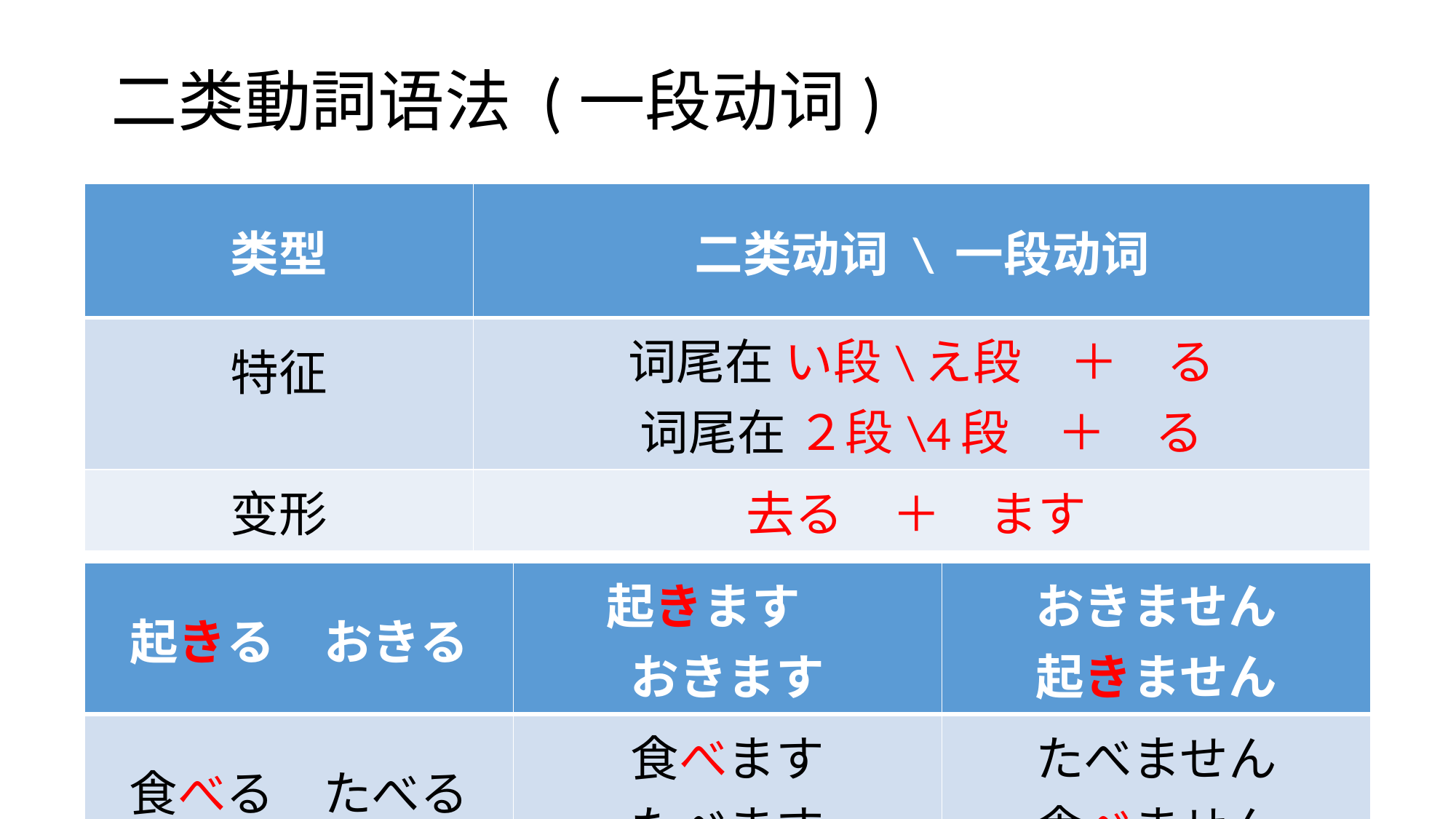

# 二类動詞语法 (一段动词)
| 类型 | 二类动词 \ 一段动词 |
| --- | --- |
| 特征 | 词尾在 い段\え段　＋　る 词尾在 ２段\4段　＋　る |
| 变形 | 去る　＋　ます |
| 起きる　おきる | 起きます　 おきます | おきません 起きません |
| --- | --- | --- |
| 食べる　たべる | 食べます たべます | たべません 食べません |